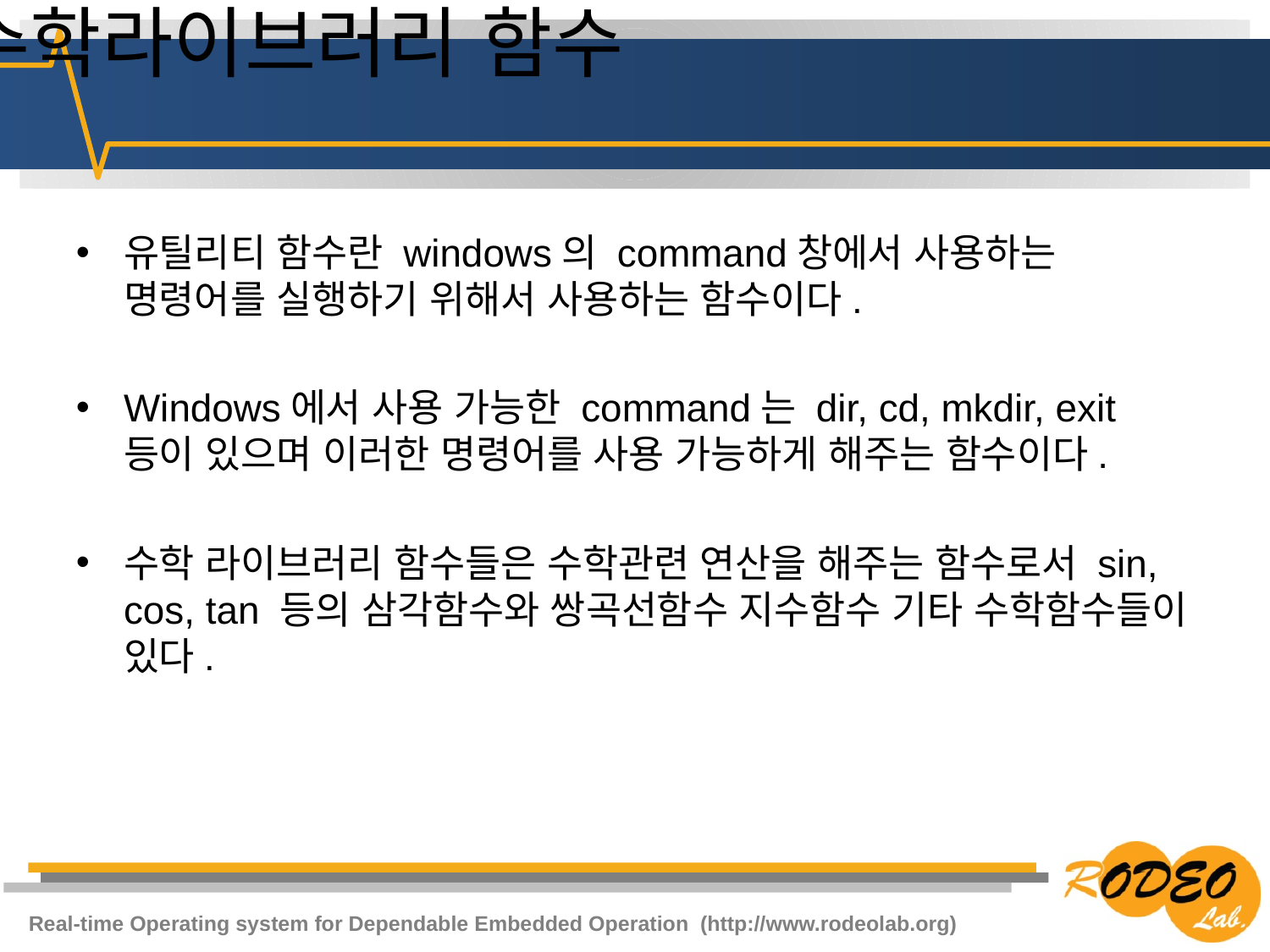

# 유틸리티 함수 & 수학라이브러리 함수
유틸리티 함수란 windows의 command창에서 사용하는 명령어를 실행하기 위해서 사용하는 함수이다.

Windows에서 사용 가능한 command는 dir, cd, mkdir, exit 등이 있으며 이러한 명령어를 사용 가능하게 해주는 함수이다.

수학 라이브러리 함수들은 수학관련 연산을 해주는 함수로서 sin, cos, tan 등의 삼각함수와 쌍곡선함수 지수함수 기타 수학함수들이 있다.